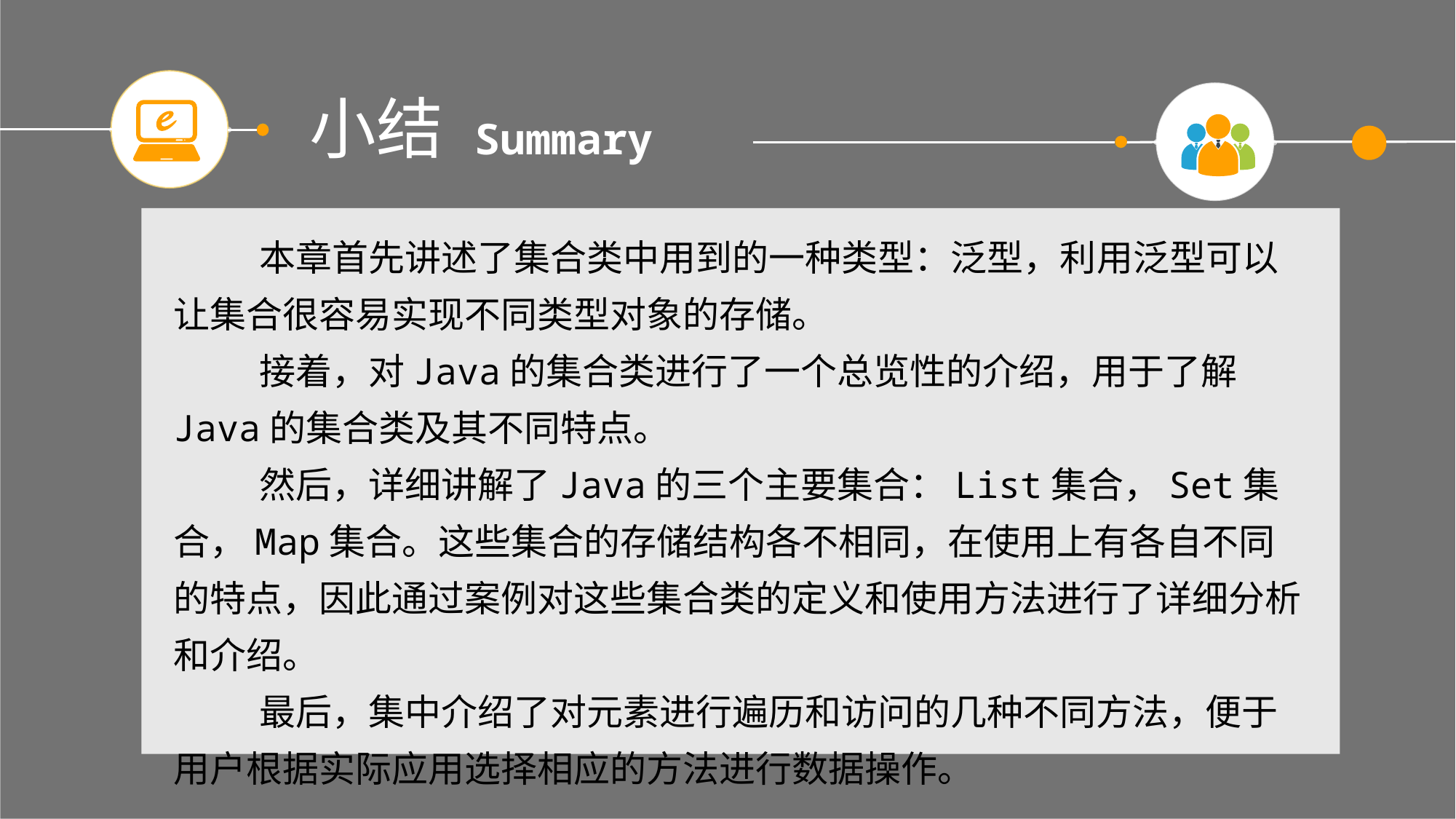

小结

Summary

本章首先讲述了集合类中用到的一种类型：泛型，利用泛型可以让集合很容易实现不同类型对象的存储。
接着，对Java的集合类进行了一个总览性的介绍，用于了解Java的集合类及其不同特点。
然后，详细讲解了Java的三个主要集合：List集合，Set集合，Map集合。这些集合的存储结构各不相同，在使用上有各自不同的特点，因此通过案例对这些集合类的定义和使用方法进行了详细分析和介绍。
最后，集中介绍了对元素进行遍历和访问的几种不同方法，便于用户根据实际应用选择相应的方法进行数据操作。